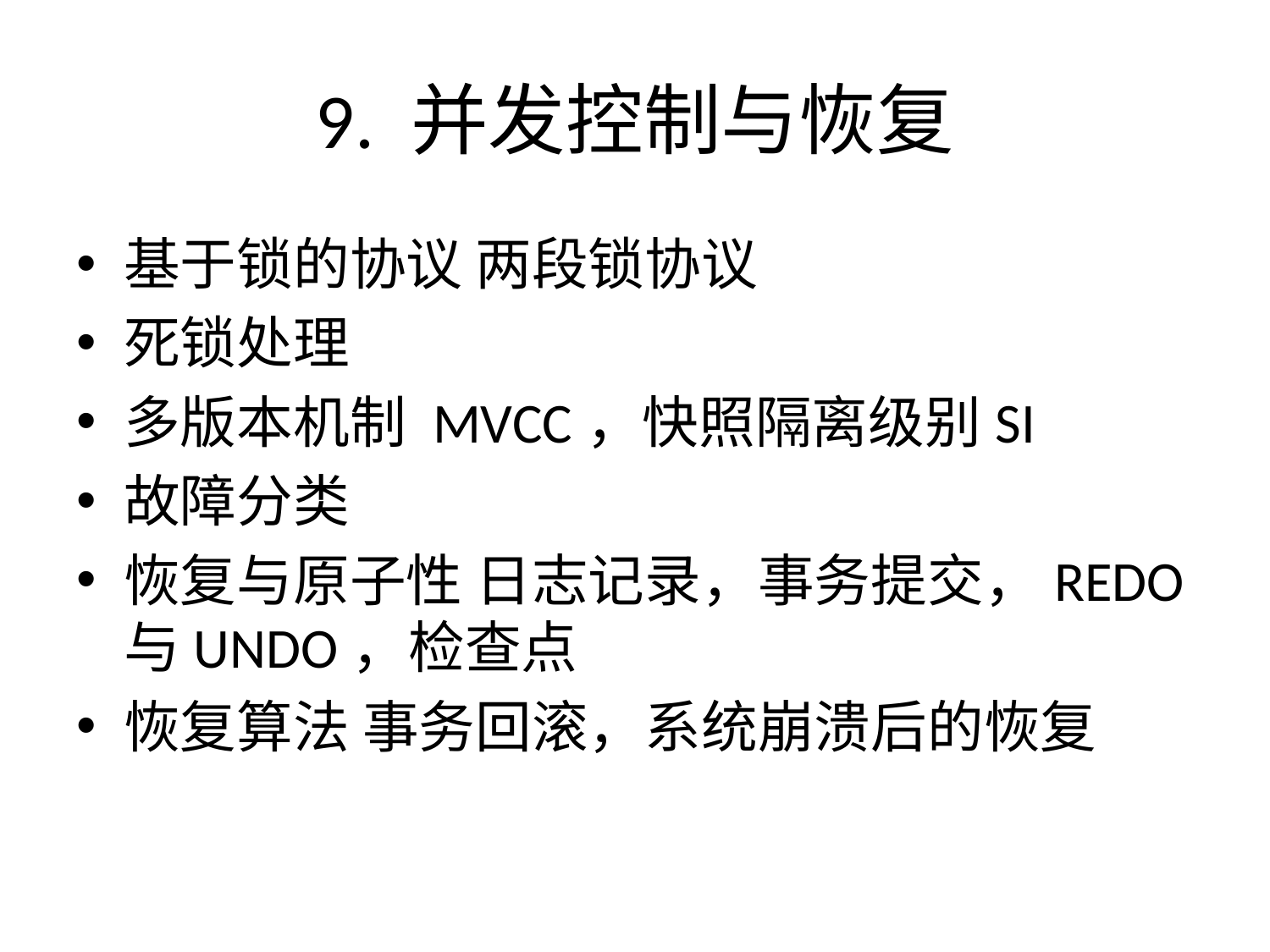

# 9. 并发控制与恢复
基于锁的协议 两段锁协议
死锁处理
多版本机制 MVCC，快照隔离级别SI
故障分类
恢复与原子性 日志记录，事务提交，REDO与UNDO，检查点
恢复算法 事务回滚，系统崩溃后的恢复